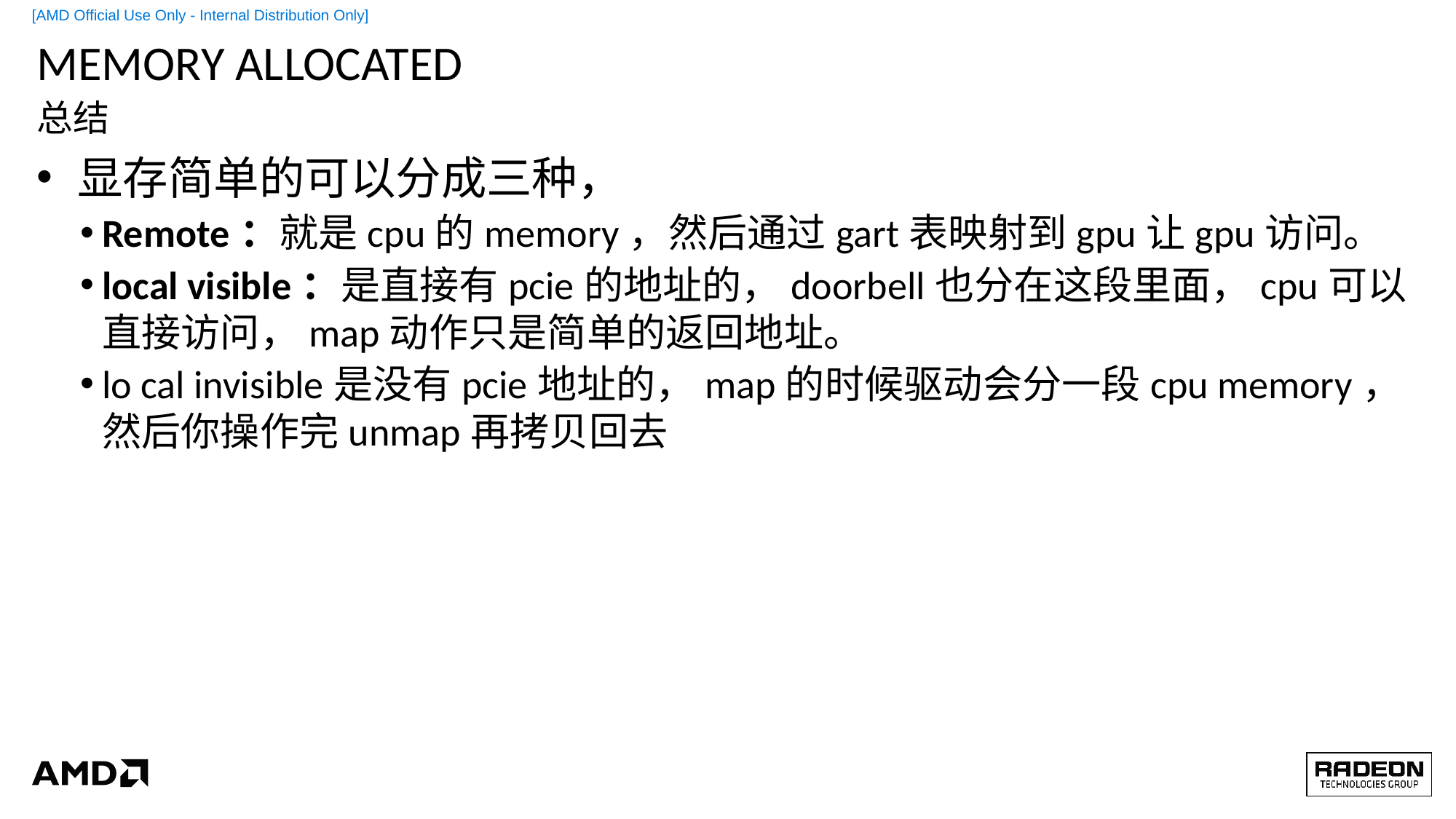

# Memory allocated
总结
显存简单的可以分成三种，
Remote：就是cpu的memory，然后通过gart表映射到gpu让gpu访问。
local visible：是直接有pcie的地址的，doorbell也分在这段里面，cpu可以直接访问，map动作只是简单的返回地址。
lo cal invisible是没有pcie地址的，map的时候驱动会分一段cpu memory，然后你操作完unmap再拷贝回去